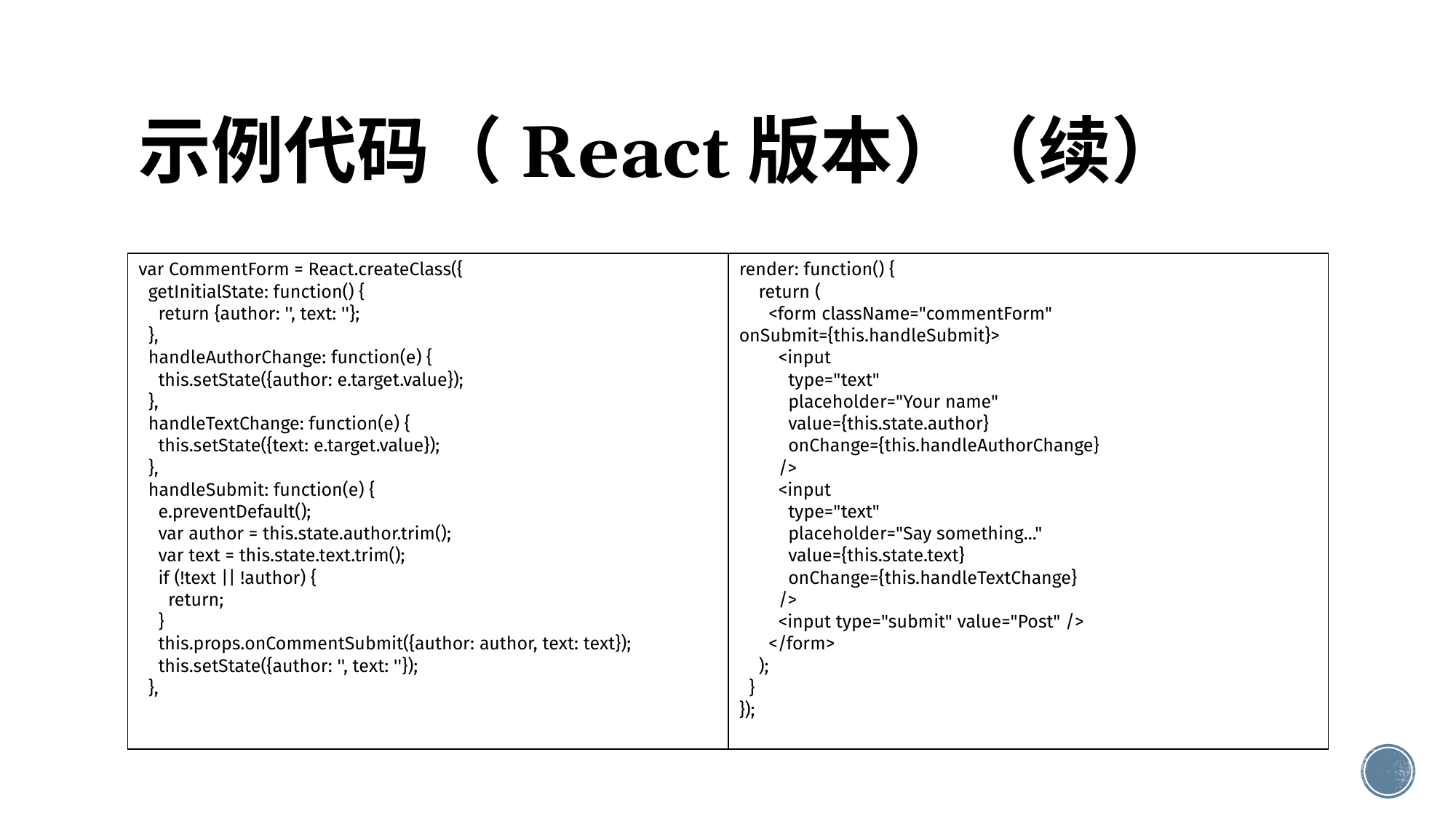

# 示例代码（React版本）（续）
| var CommentForm = React.createClass({ getInitialState: function() { return {author: '', text: ''}; }, handleAuthorChange: function(e) { this.setState({author: e.target.value}); }, handleTextChange: function(e) { this.setState({text: e.target.value}); }, handleSubmit: function(e) { e.preventDefault(); var author = this.state.author.trim(); var text = this.state.text.trim(); if (!text || !author) { return; } this.props.onCommentSubmit({author: author, text: text}); this.setState({author: '', text: ''}); }, | render: function() { return ( <form className="commentForm" onSubmit={this.handleSubmit}> <input type="text" placeholder="Your name" value={this.state.author} onChange={this.handleAuthorChange} /> <input type="text" placeholder="Say something..." value={this.state.text} onChange={this.handleTextChange} /> <input type="submit" value="Post" /> </form> ); } }); |
| --- | --- |